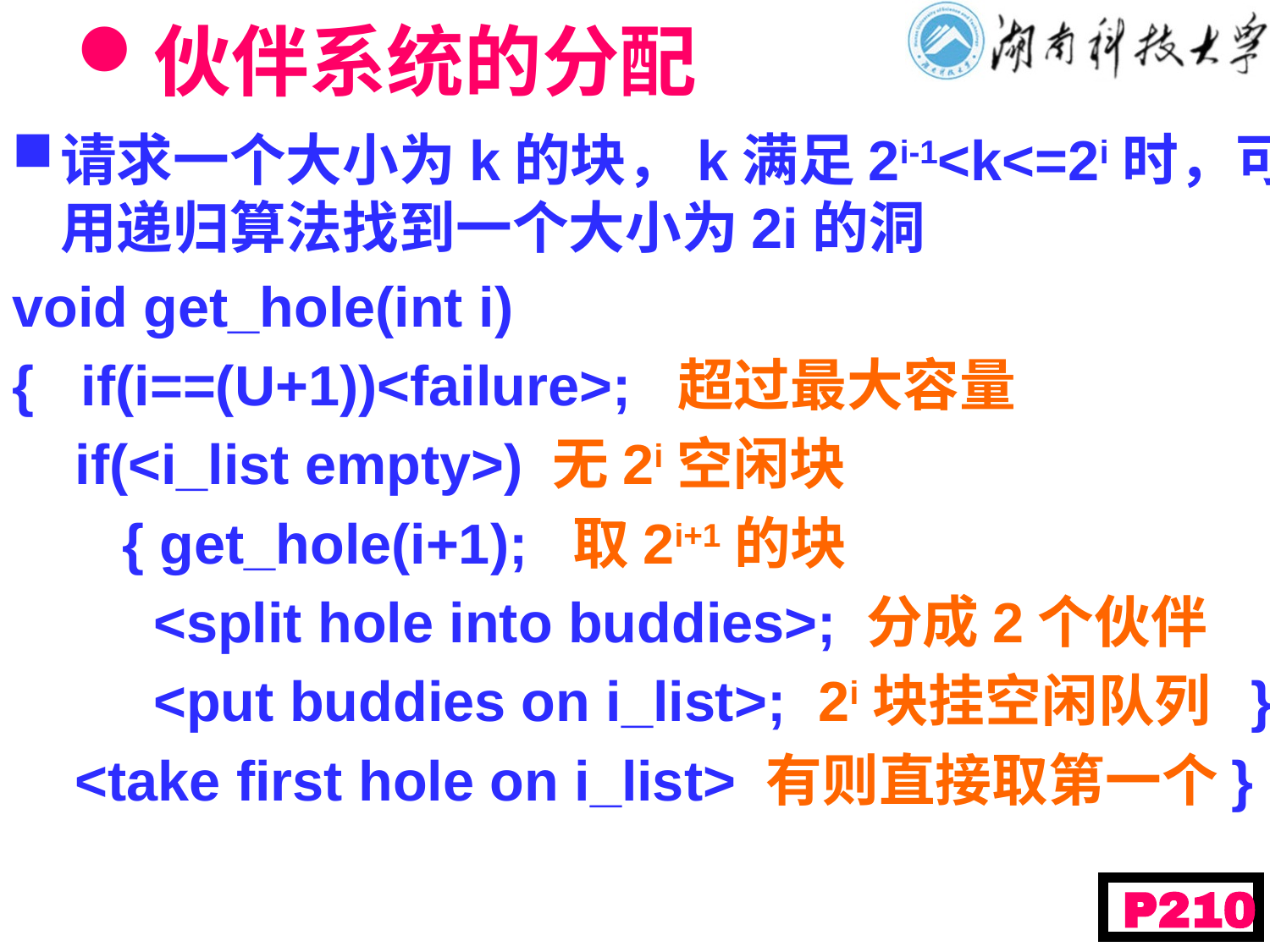

# 伙伴系统的分配
请求一个大小为k的块，k满足2i-1<k<=2i时，可用递归算法找到一个大小为2i的洞
void get_hole(int i)
{   if(i==(U+1))<failure>;  超过最大容量
    if(<i_list empty>) 无2i空闲块
       { get_hole(i+1);  取2i+1的块
         <split hole into buddies>; 分成2个伙伴
         <put buddies on i_list>;  2i块挂空闲队列  }
    <take first hole on i_list> 有则直接取第一个}
 P210